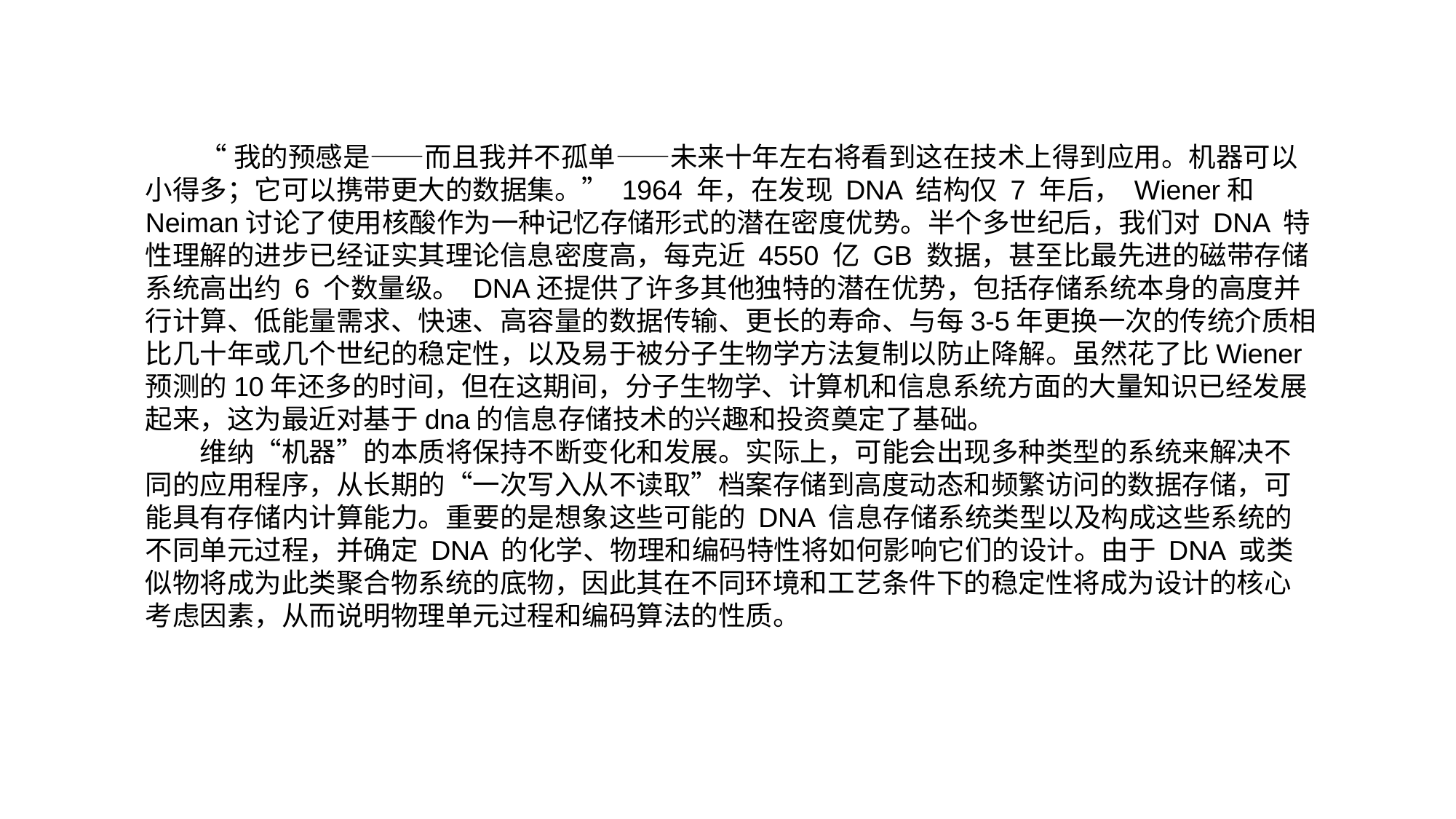

“我的预感是——而且我并不孤单——未来十年左右将看到这在技术上得到应用。机器可以小得多；它可以携带更大的数据集。” 1964 年，在发现 DNA 结构仅 7 年后， Wiener和Neiman讨论了使用核酸作为一种记忆存储形式的潜在密度优势。半个多世纪后，我们对 DNA 特性理解的进步已经证实其理论信息密度高，每克近 4550 亿 GB 数据，甚至比最先进的磁带存储系统高出约 6 个数量级。 DNA还提供了许多其他独特的潜在优势，包括存储系统本身的高度并行计算、低能量需求、快速、高容量的数据传输、更长的寿命、与每3-5年更换一次的传统介质相比几十年或几个世纪的稳定性，以及易于被分子生物学方法复制以防止降解。虽然花了比Wiener预测的10年还多的时间，但在这期间，分子生物学、计算机和信息系统方面的大量知识已经发展起来，这为最近对基于dna的信息存储技术的兴趣和投资奠定了基础。
维纳“机器”的本质将保持不断变化和发展。实际上，可能会出现多种类型的系统来解决不同的应用程序，从长期的“一次写入从不读取”档案存储到高度动态和频繁访问的数据存储，可能具有存储内计算能力。重要的是想象这些可能的 DNA 信息存储系统类型以及构成这些系统的不同单元过程，并确定 DNA 的化学、物理和编码特性将如何影响它们的设计。由于 DNA 或类似物将成为此类聚合物系统的底物，因此其在不同环境和工艺条件下的稳定性将成为设计的核心考虑因素，从而说明物理单元过程和编码算法的性质。